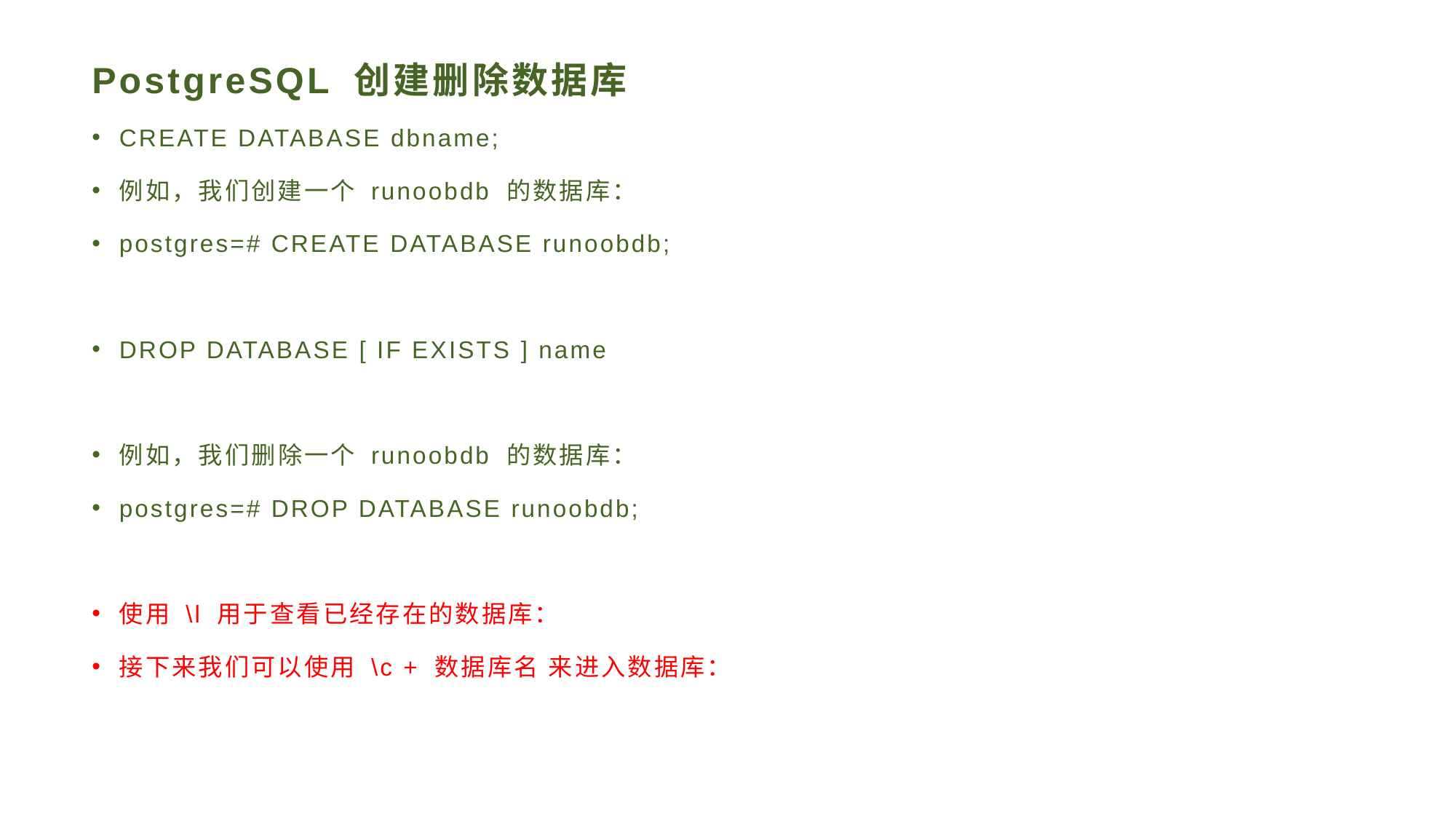

# PostgreSQL 创建删除数据库
CREATE DATABASE dbname;
例如，我们创建一个 runoobdb 的数据库：
postgres=# CREATE DATABASE runoobdb;

DROP DATABASE [ IF EXISTS ] name

例如，我们删除一个 runoobdb 的数据库：
postgres=# DROP DATABASE runoobdb;

使用 \l 用于查看已经存在的数据库：
接下来我们可以使用 \c + 数据库名 来进入数据库：